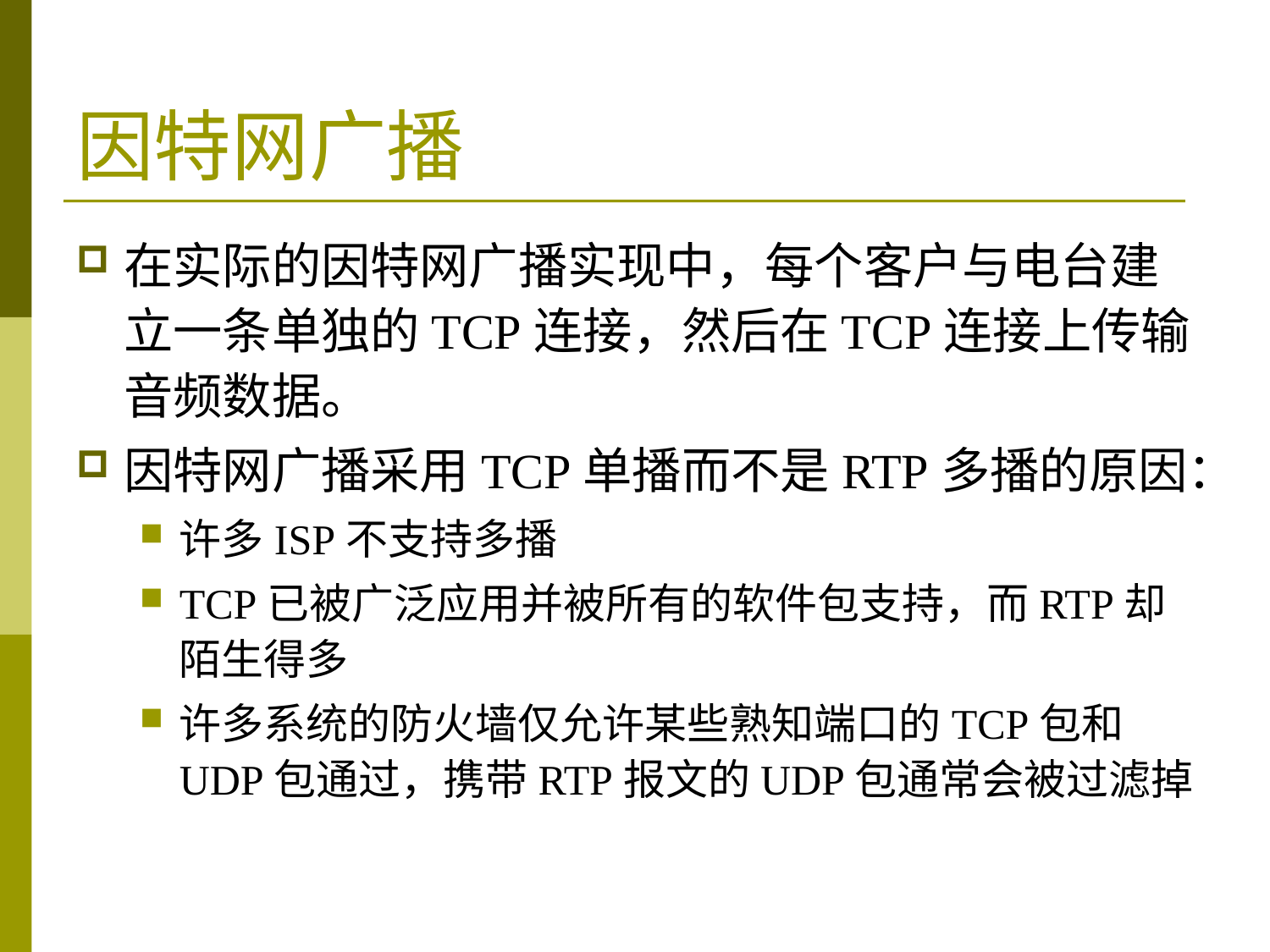

# 因特网广播
在实际的因特网广播实现中，每个客户与电台建立一条单独的TCP连接，然后在TCP连接上传输音频数据。
因特网广播采用TCP单播而不是RTP多播的原因：
许多ISP不支持多播
TCP已被广泛应用并被所有的软件包支持，而RTP却陌生得多
许多系统的防火墙仅允许某些熟知端口的TCP包和UDP包通过，携带RTP报文的UDP包通常会被过滤掉